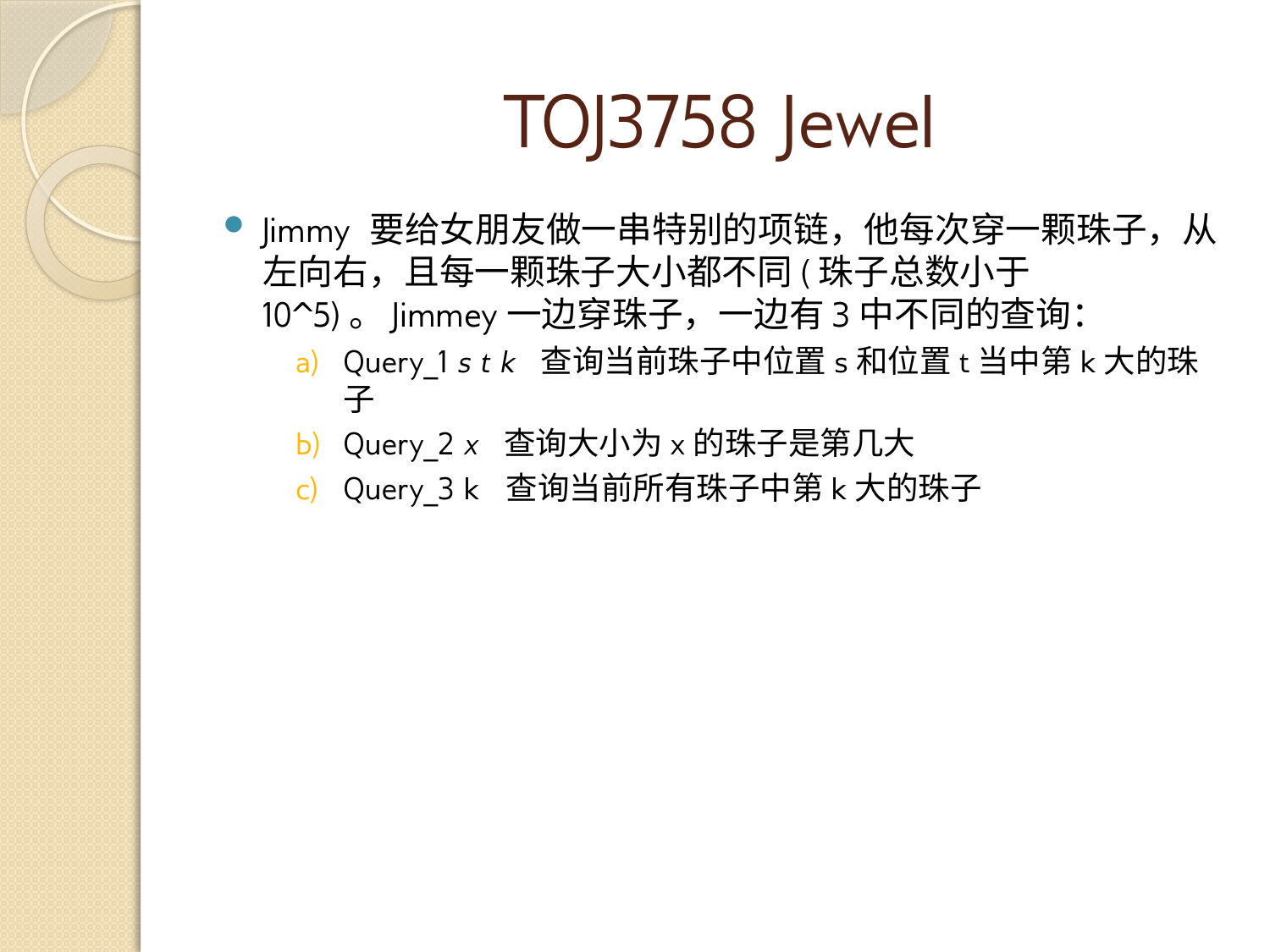

# TOJ3758 Jewel
Jimmy 要给女朋友做一串特别的项链，他每次穿一颗珠子，从左向右，且每一颗珠子大小都不同(珠子总数小于10^5)。Jimmey一边穿珠子，一边有3中不同的查询：
Query_1 s t k  查询当前珠子中位置s和位置t当中第k大的珠子
Query_2 x  查询大小为x的珠子是第几大
Query_3 k  查询当前所有珠子中第k大的珠子